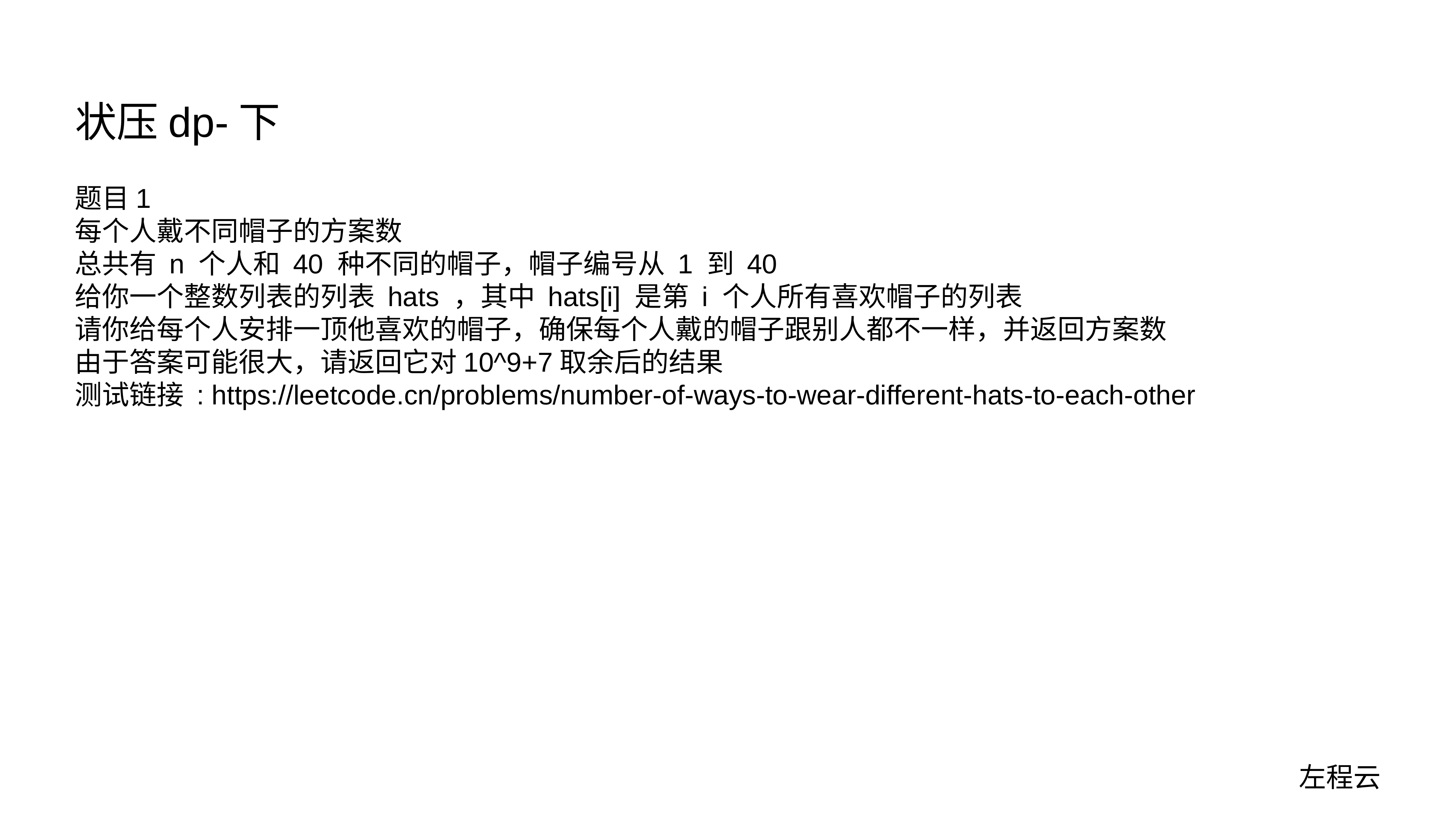

# 状压dp-下
题目1
每个人戴不同帽子的方案数
总共有 n 个人和 40 种不同的帽子，帽子编号从 1 到 40
给你一个整数列表的列表 hats ，其中 hats[i] 是第 i 个人所有喜欢帽子的列表
请你给每个人安排一顶他喜欢的帽子，确保每个人戴的帽子跟别人都不一样，并返回方案数
由于答案可能很大，请返回它对10^9+7取余后的结果
测试链接 : https://leetcode.cn/problems/number-of-ways-to-wear-different-hats-to-each-other
左程云